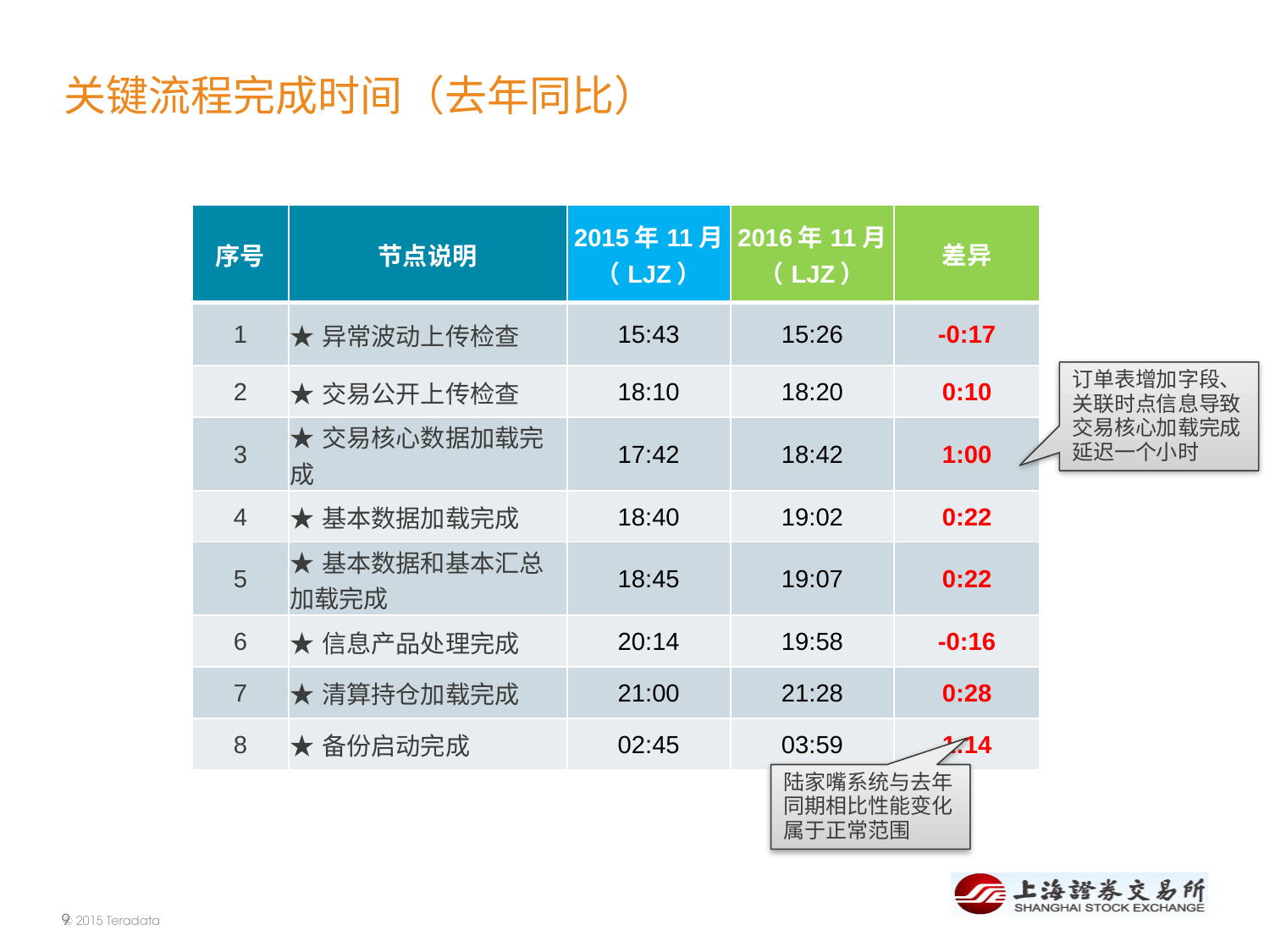

# 关键流程完成时间（去年同比）
| 序号 | 节点说明 | 2015年11月 （LJZ） | 2016年11月 （LJZ） | 差异 |
| --- | --- | --- | --- | --- |
| 1 | ★异常波动上传检查 | 15:43 | 15:26 | -0:17 |
| 2 | ★交易公开上传检查 | 18:10 | 18:20 | 0:10 |
| 3 | ★交易核心数据加载完成 | 17:42 | 18:42 | 1:00 |
| 4 | ★基本数据加载完成 | 18:40 | 19:02 | 0:22 |
| 5 | ★基本数据和基本汇总加载完成 | 18:45 | 19:07 | 0:22 |
| 6 | ★信息产品处理完成 | 20:14 | 19:58 | -0:16 |
| 7 | ★清算持仓加载完成 | 21:00 | 21:28 | 0:28 |
| 8 | ★备份启动完成 | 02:45 | 03:59 | 1:14 |
订单表增加字段、关联时点信息导致交易核心加载完成延迟一个小时
陆家嘴系统与去年同期相比性能变化属于正常范围
© 2015 Teradata